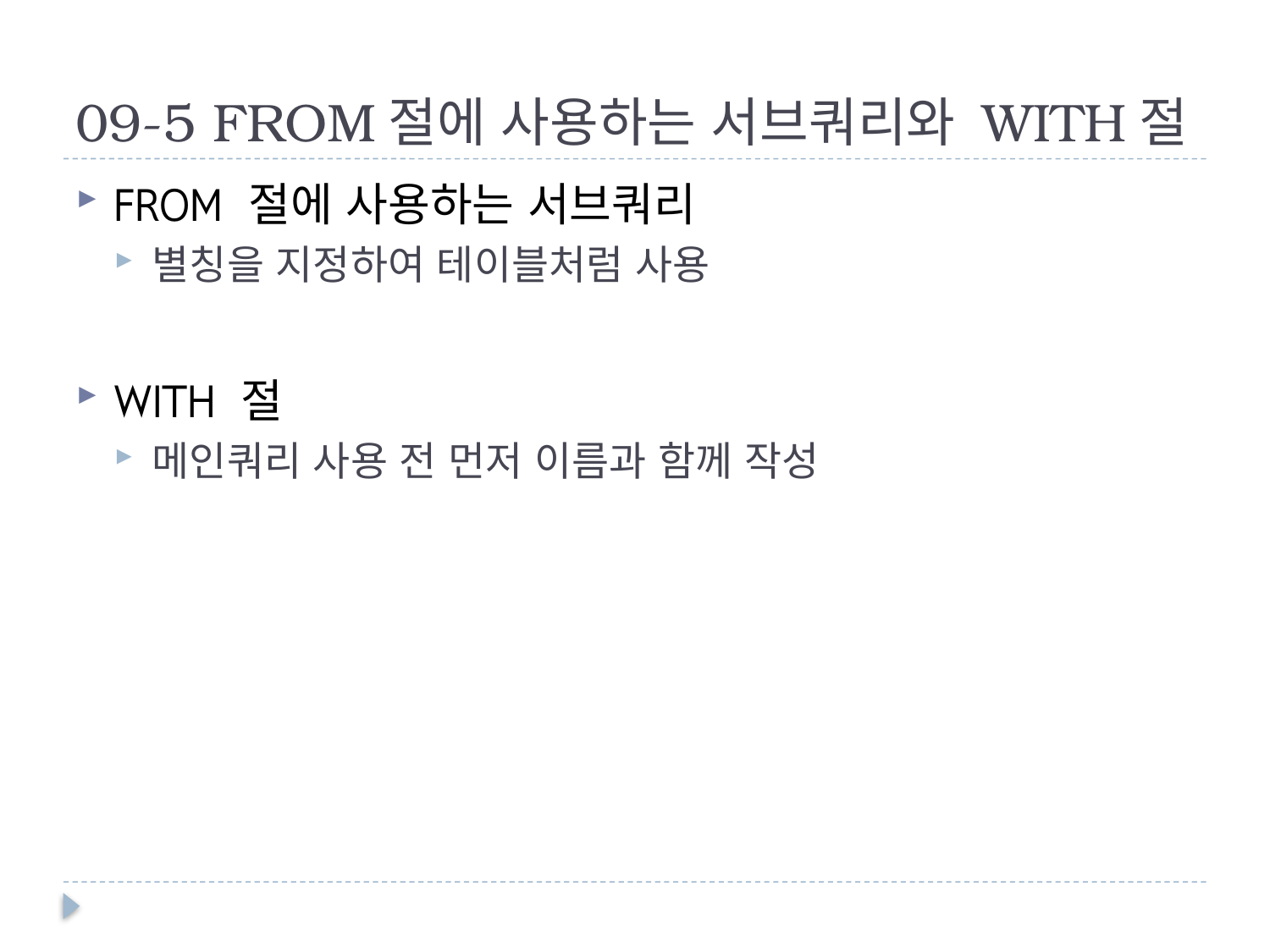

# 09-5 FROM절에 사용하는 서브쿼리와 WITH절
FROM 절에 사용하는 서브쿼리
별칭을 지정하여 테이블처럼 사용

WITH 절
메인쿼리 사용 전 먼저 이름과 함께 작성